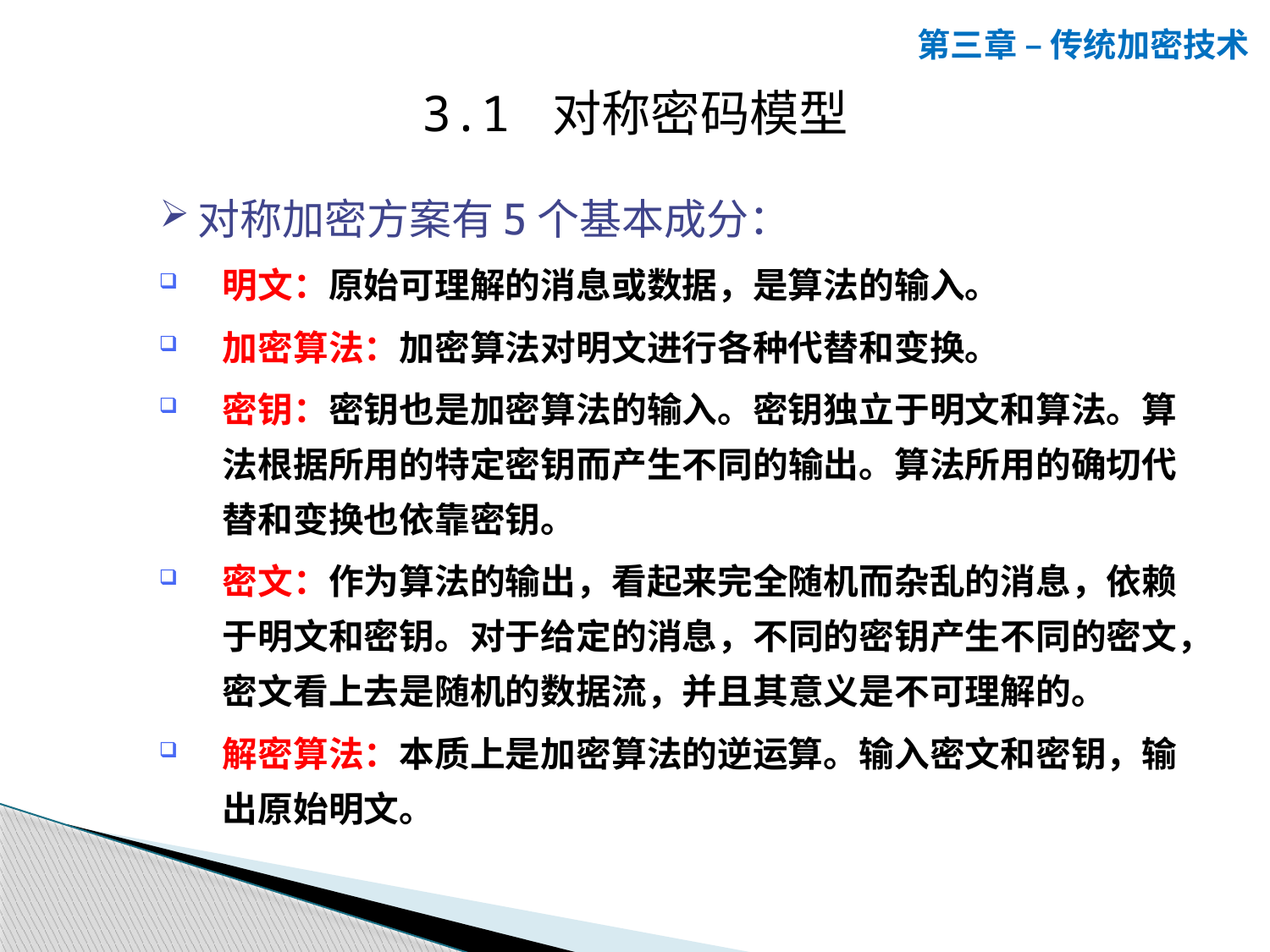

第三章 – 传统加密技术
3.1 对称密码模型
对称加密方案有5个基本成分：
明文：原始可理解的消息或数据，是算法的输入。
加密算法：加密算法对明文进行各种代替和变换。
密钥：密钥也是加密算法的输入。密钥独立于明文和算法。算法根据所用的特定密钥而产生不同的输出。算法所用的确切代替和变换也依靠密钥。
密文：作为算法的输出，看起来完全随机而杂乱的消息，依赖于明文和密钥。对于给定的消息，不同的密钥产生不同的密文，密文看上去是随机的数据流，并且其意义是不可理解的。
解密算法：本质上是加密算法的逆运算。输入密文和密钥，输出原始明文。